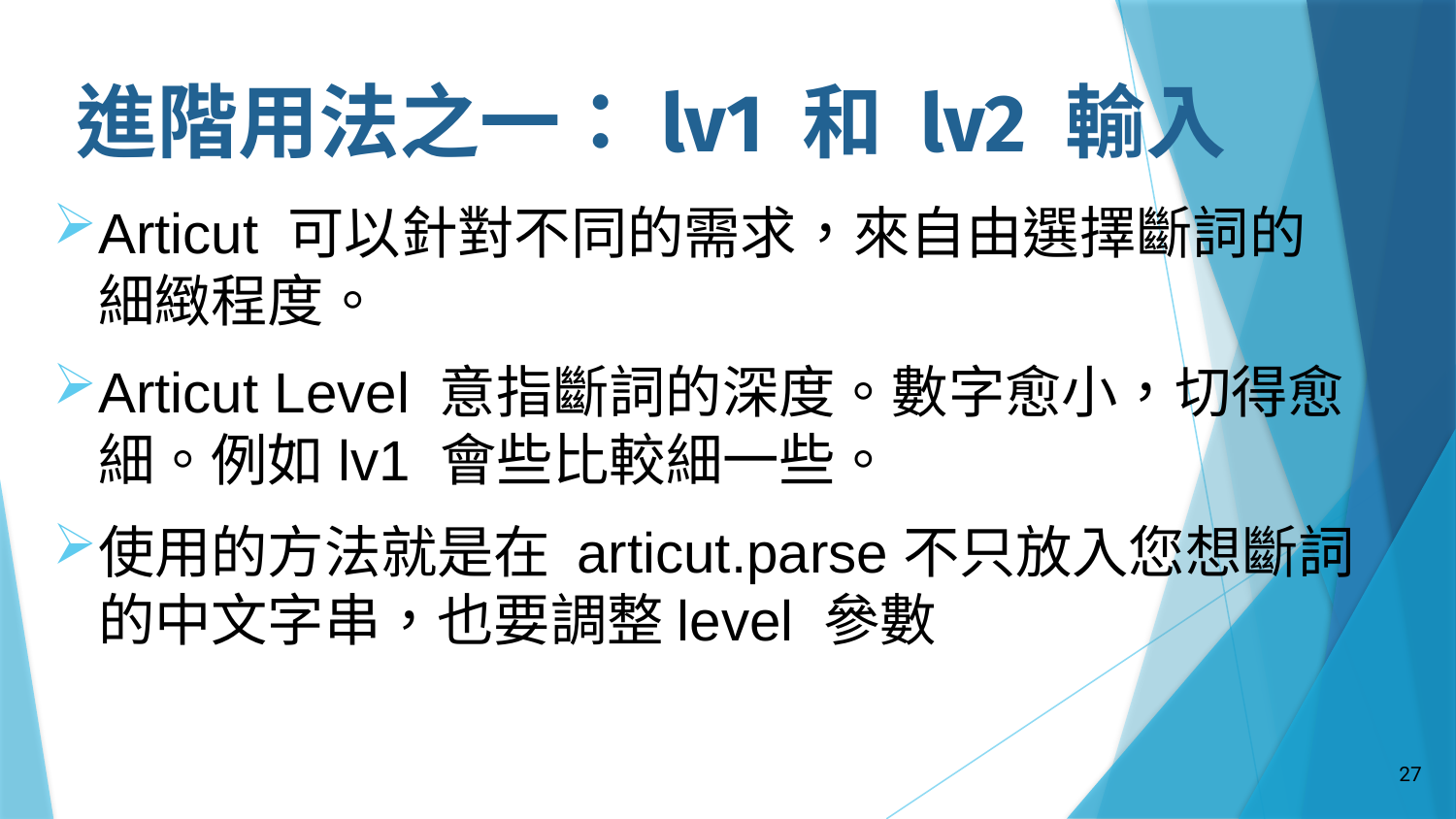

# 進階用法之一：lv1 和 lv2 輸入
Articut 可以針對不同的需求，來自由選擇斷詞的細緻程度。
Articut Level 意指斷詞的深度。數字愈小，切得愈細。例如lv1 會些比較細一些。
使用的方法就是在 articut.parse不只放入您想斷詞的中文字串，也要調整level 參數
27